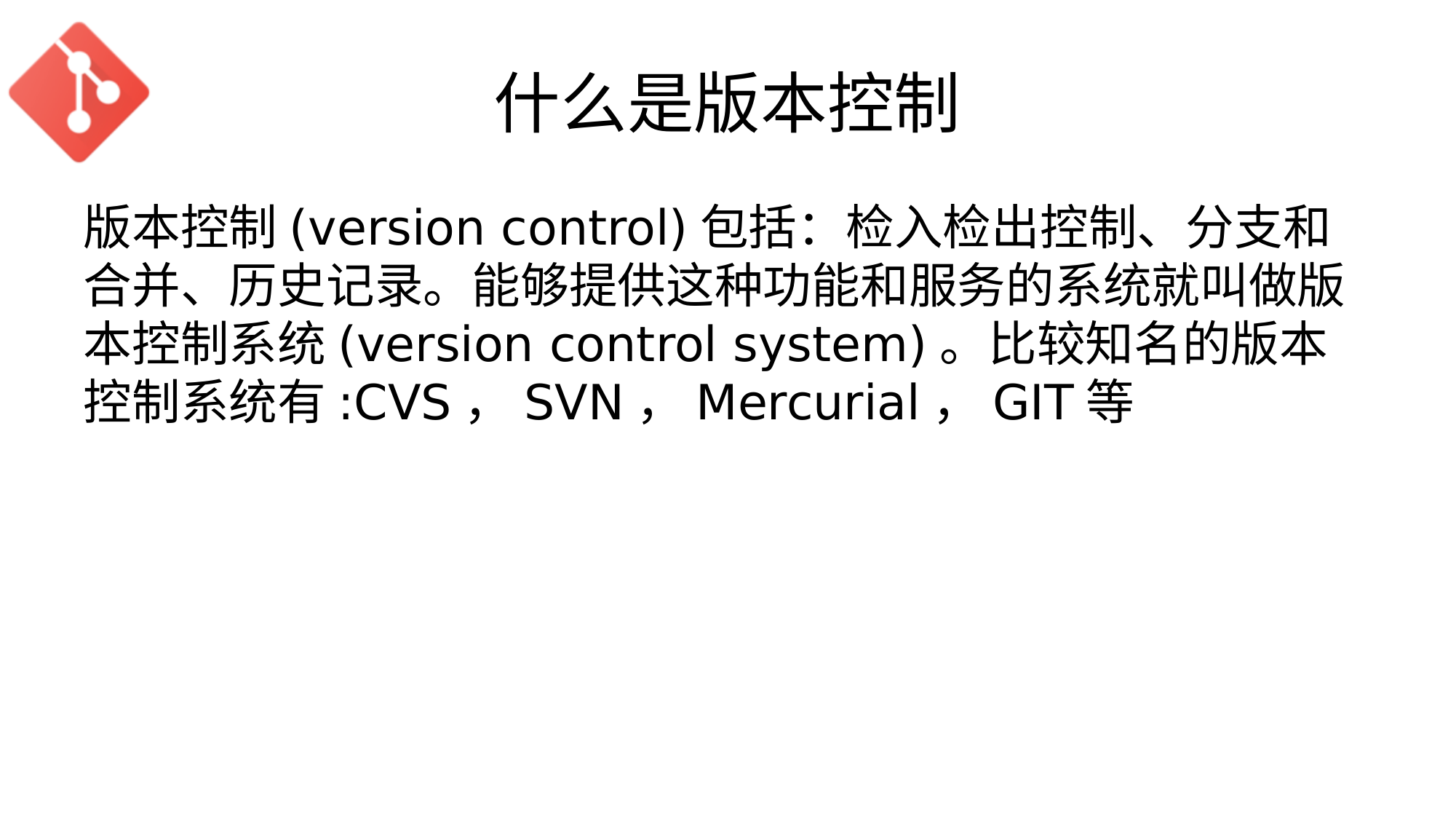

# 什么是版本控制
版本控制(version control)包括：检入检出控制、分支和合并、历史记录。能够提供这种功能和服务的系统就叫做版本控制系统(version control system)。比较知名的版本控制系统有:CVS，SVN，Mercurial，GIT等